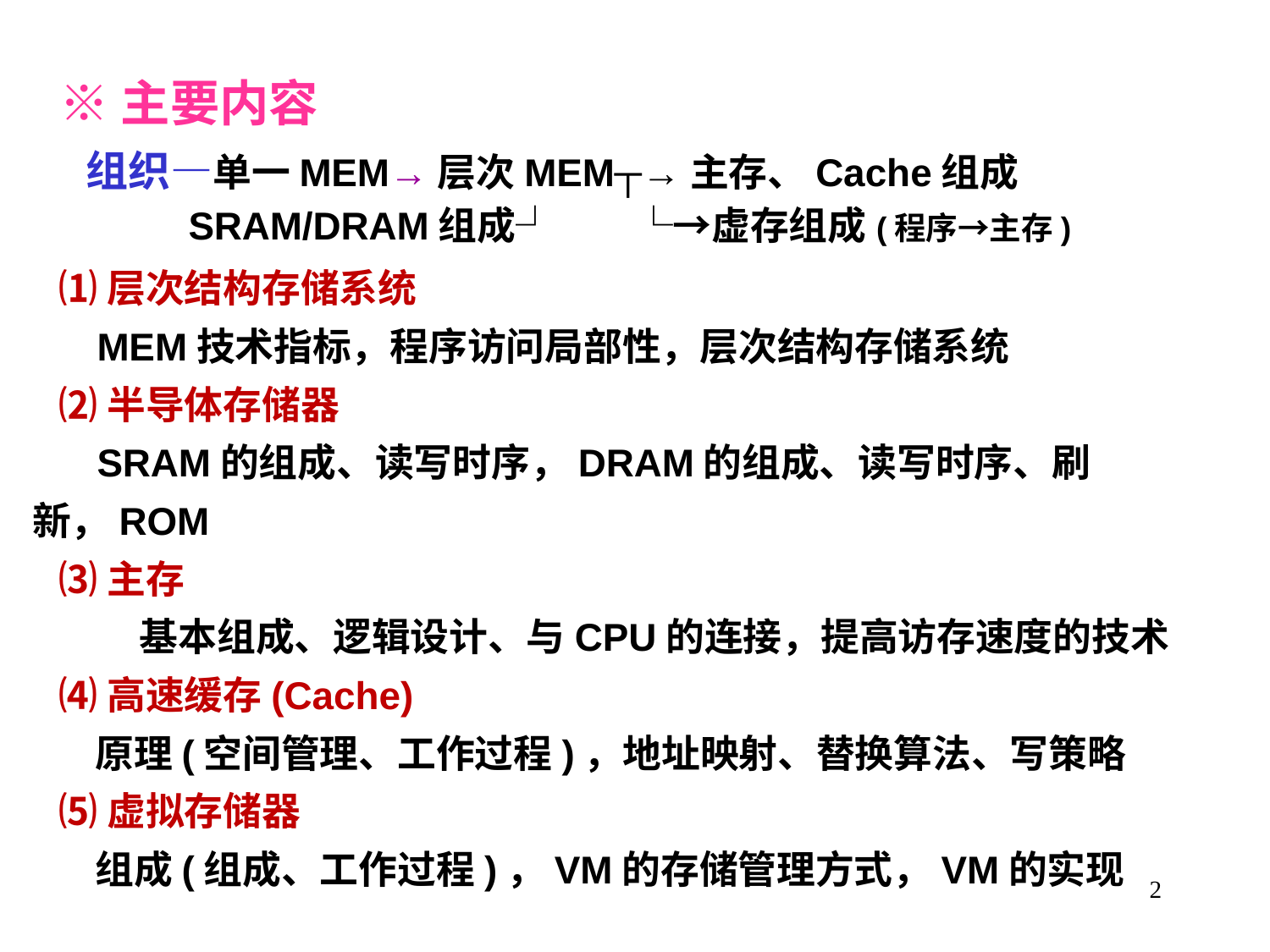

※主要内容
    组织—单一MEM→层次MEM┬→主存、Cache组成
             SRAM/DRAM组成┘         └→虚存组成(程序→主存)
   ⑴层次结构存储系统
      MEM技术指标，程序访问局部性，层次结构存储系统
   ⑵半导体存储器
      SRAM的组成、读写时序，DRAM的组成、读写时序、刷新，ROM
   ⑶主存
           基本组成、逻辑设计、与CPU的连接，提高访存速度的技术
   ⑷高速缓存(Cache)
      原理(空间管理、工作过程)，地址映射、替换算法、写策略
   ⑸虚拟存储器
      组成(组成、工作过程)，VM的存储管理方式，VM的实现
2